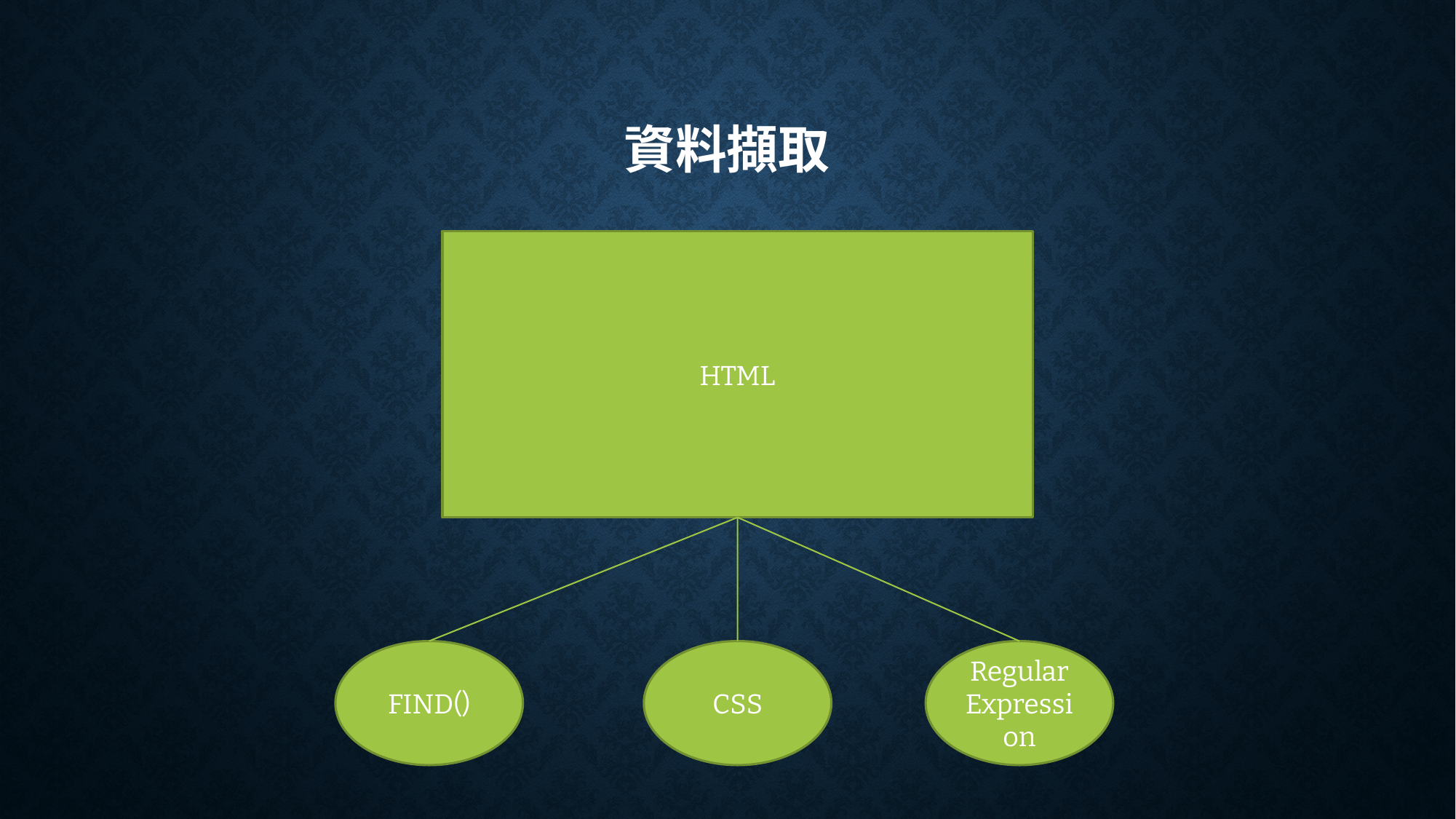

# 資料擷取
HTML

FIND()
CSS
Regular Expression